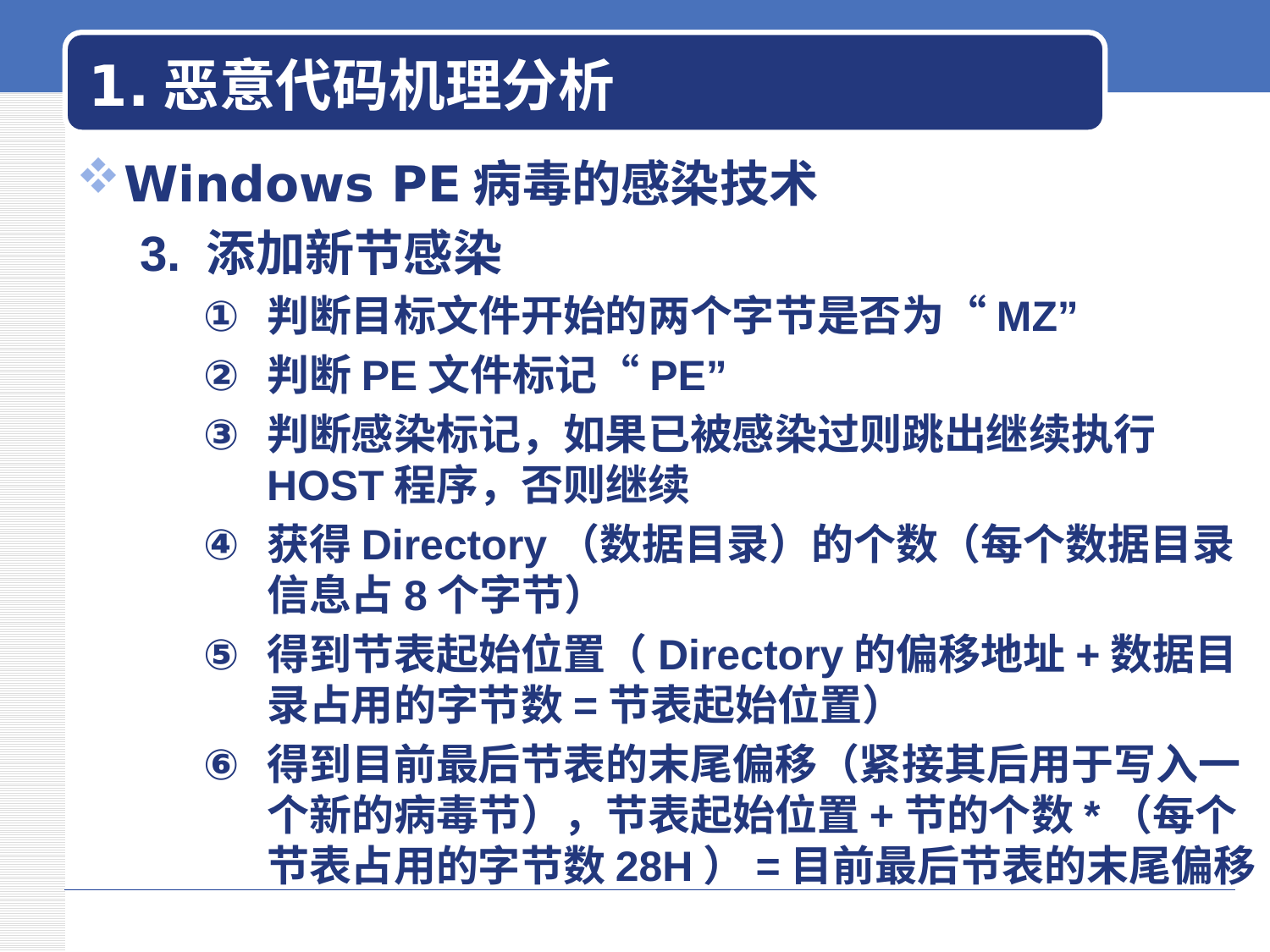

# 1.恶意代码机理分析
Windows PE病毒的感染技术
3. 添加新节感染
判断目标文件开始的两个字节是否为“MZ”
判断PE文件标记“PE”
判断感染标记，如果已被感染过则跳出继续执行HOST程序，否则继续
获得Directory（数据目录）的个数（每个数据目录信息占8个字节）
得到节表起始位置（Directory的偏移地址+数据目录占用的字节数=节表起始位置）
得到目前最后节表的末尾偏移（紧接其后用于写入一个新的病毒节），节表起始位置+节的个数*（每个节表占用的字节数28H）=目前最后节表的末尾偏移